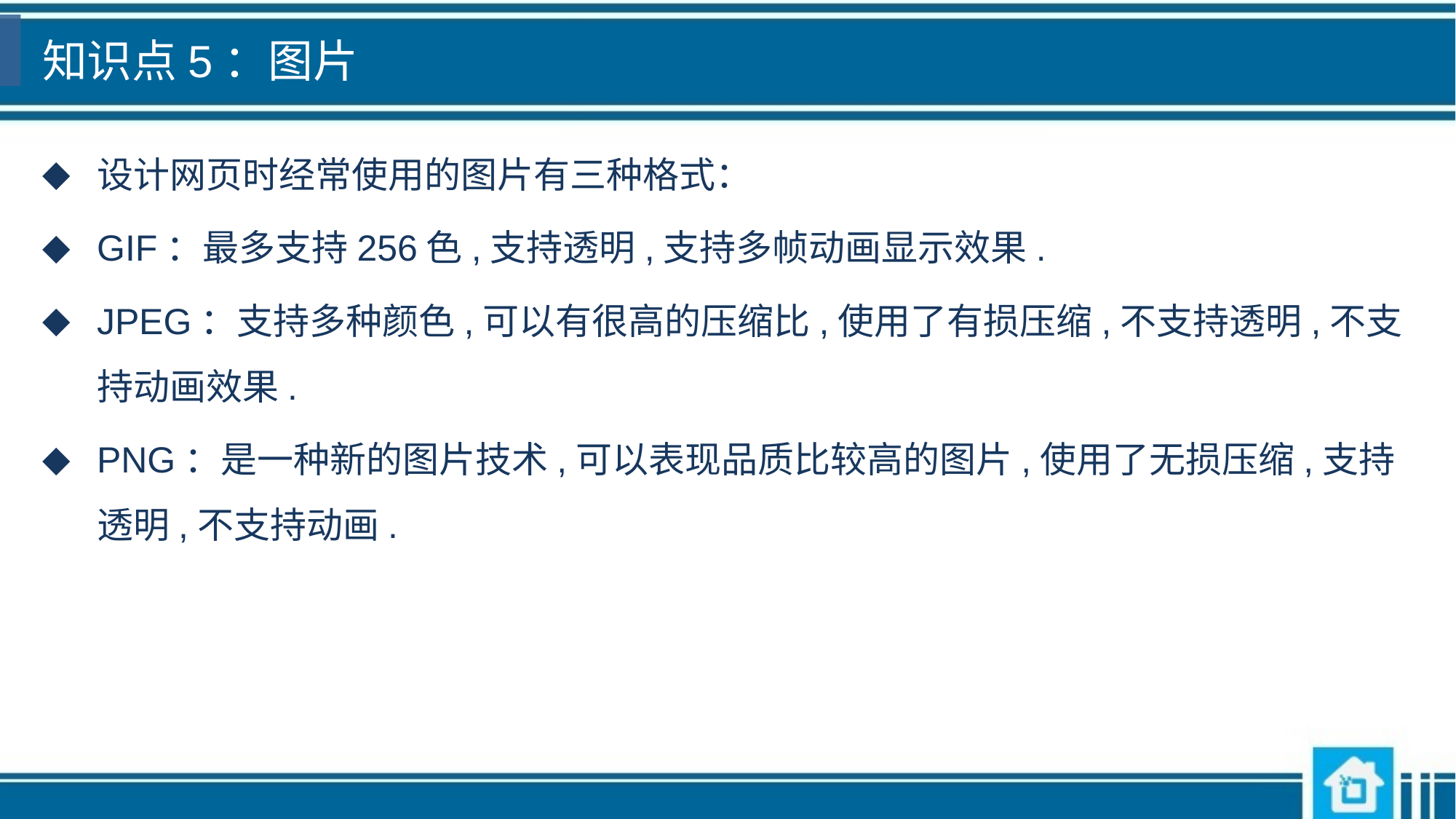

# 知识点5：图片
设计网页时经常使用的图片有三种格式：
GIF：最多支持256色,支持透明,支持多帧动画显示效果.
JPEG：支持多种颜色,可以有很高的压缩比,使用了有损压缩,不支持透明,不支持动画效果.
PNG：是一种新的图片技术,可以表现品质比较高的图片,使用了无损压缩,支持透明,不支持动画.